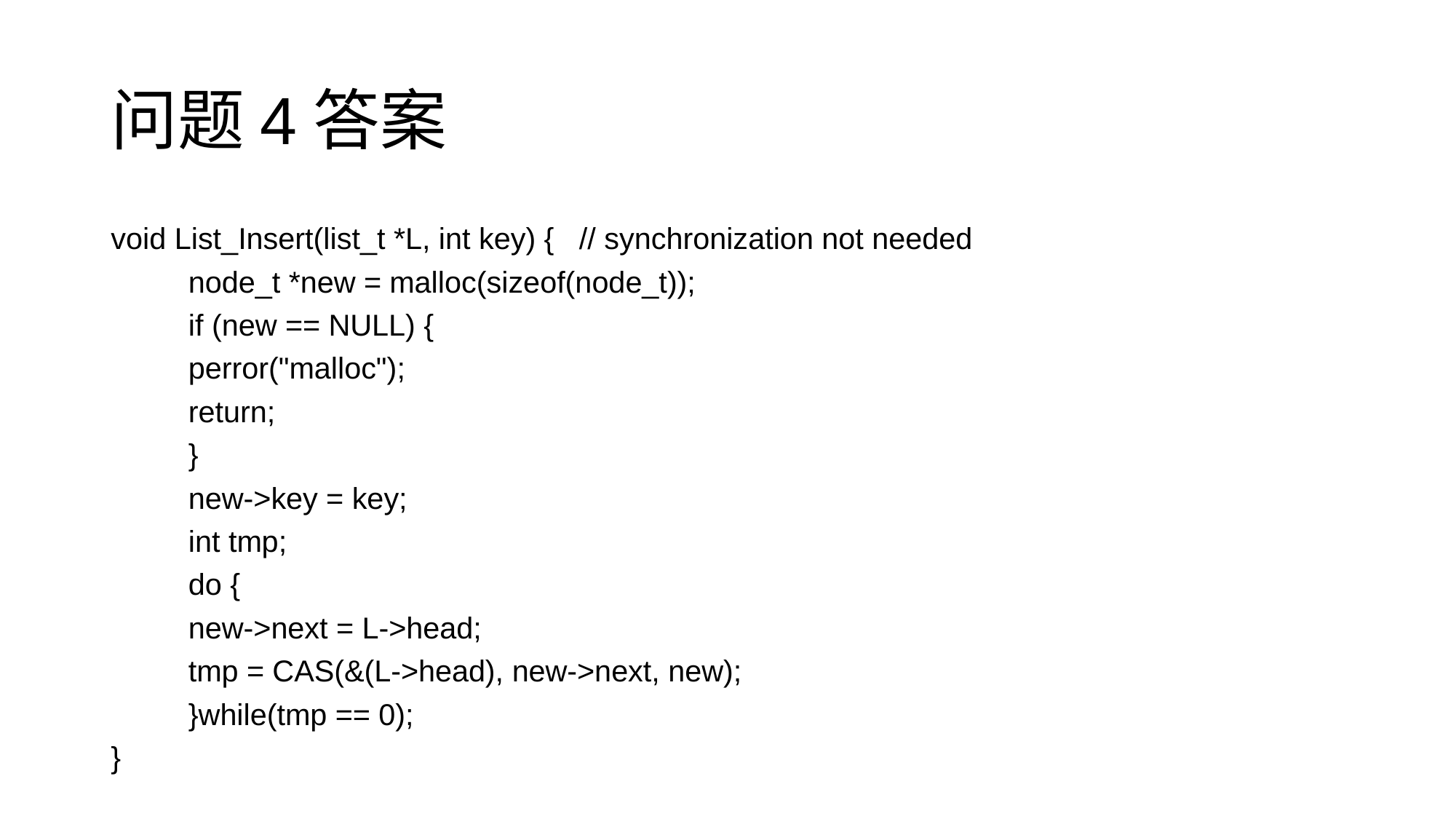

# 问题4答案
void List_Insert(list_t *L, int key) {   // synchronization not needed
	node_t *new = malloc(sizeof(node_t));
	if (new == NULL) {
		perror("malloc");
		return;
	}
	new->key = key;
	int tmp;
	do {
		new->next = L->head;
		tmp = CAS(&(L->head), new->next, new);
	}while(tmp == 0);
}